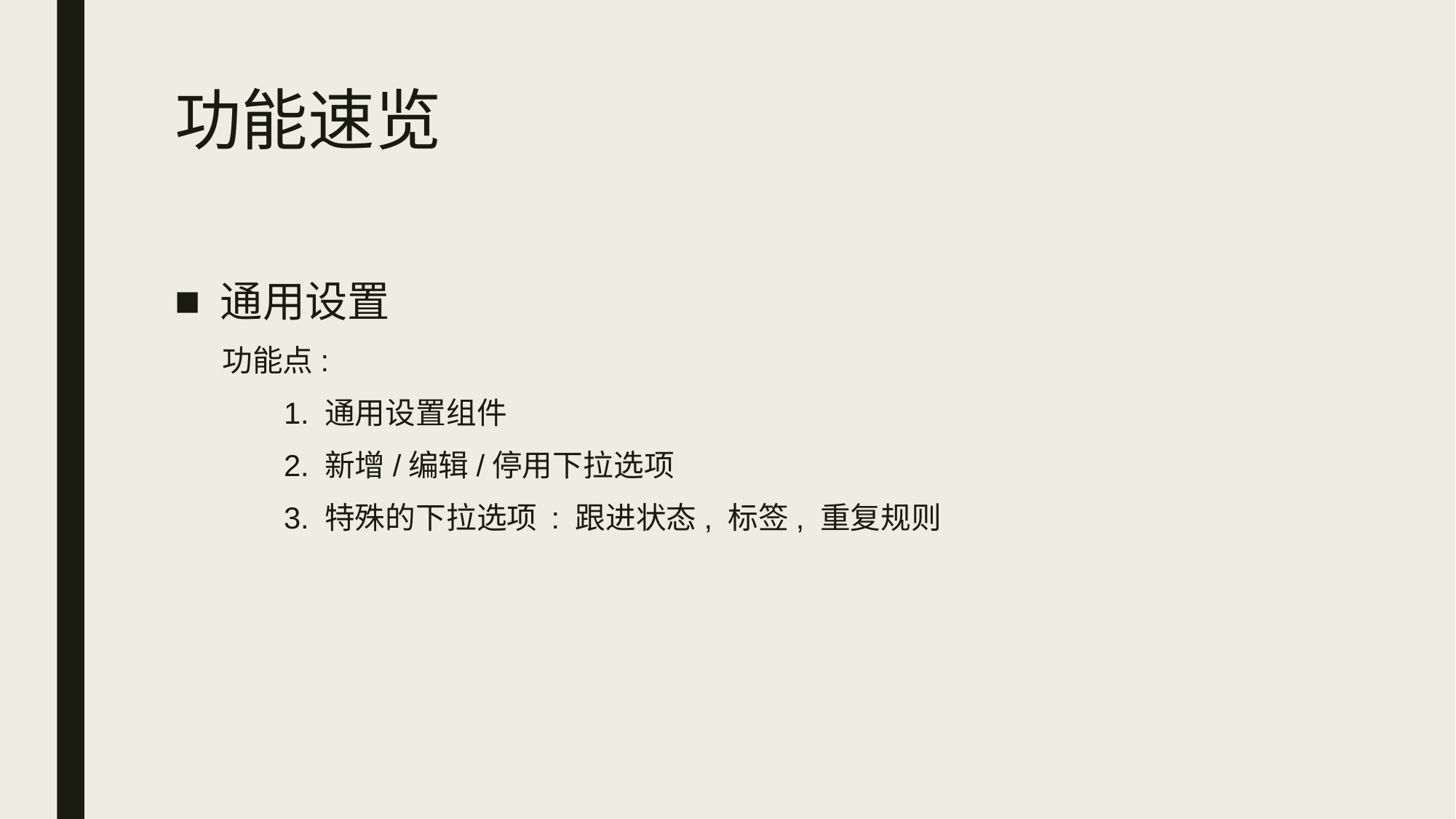

# 功能速览
通用设置
      功能点:
	1. 通用设置组件
	2. 新增/编辑/停用下拉选项
	3. 特殊的下拉选项 : 跟进状态, 标签, 重复规则